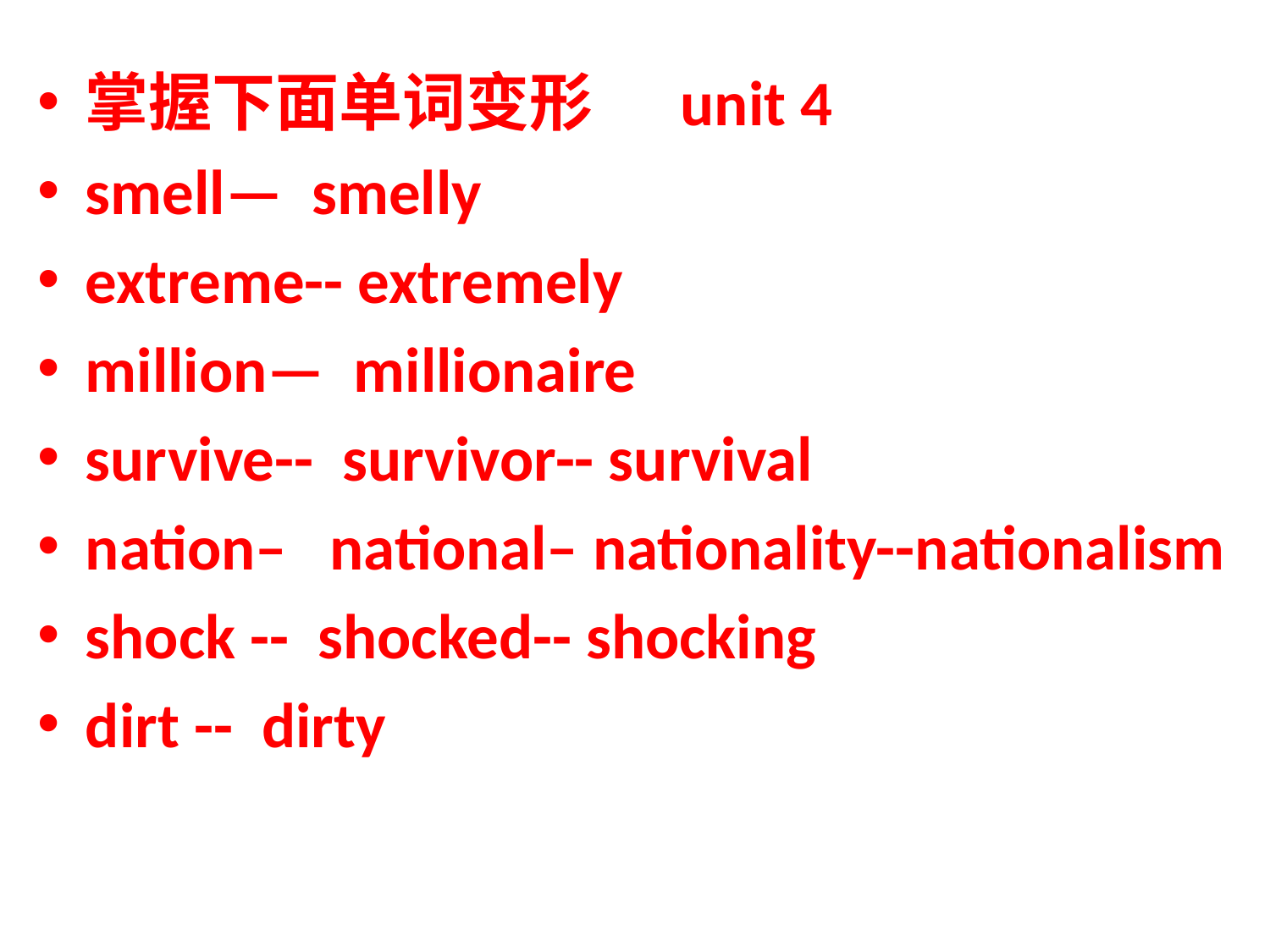

掌握下面单词变形     unit 4
smell—  smelly
extreme-- extremely
million—  millionaire
survive--  survivor-- survival
nation–   national– nationality--nationalism
shock --  shocked-- shocking
dirt --  dirty